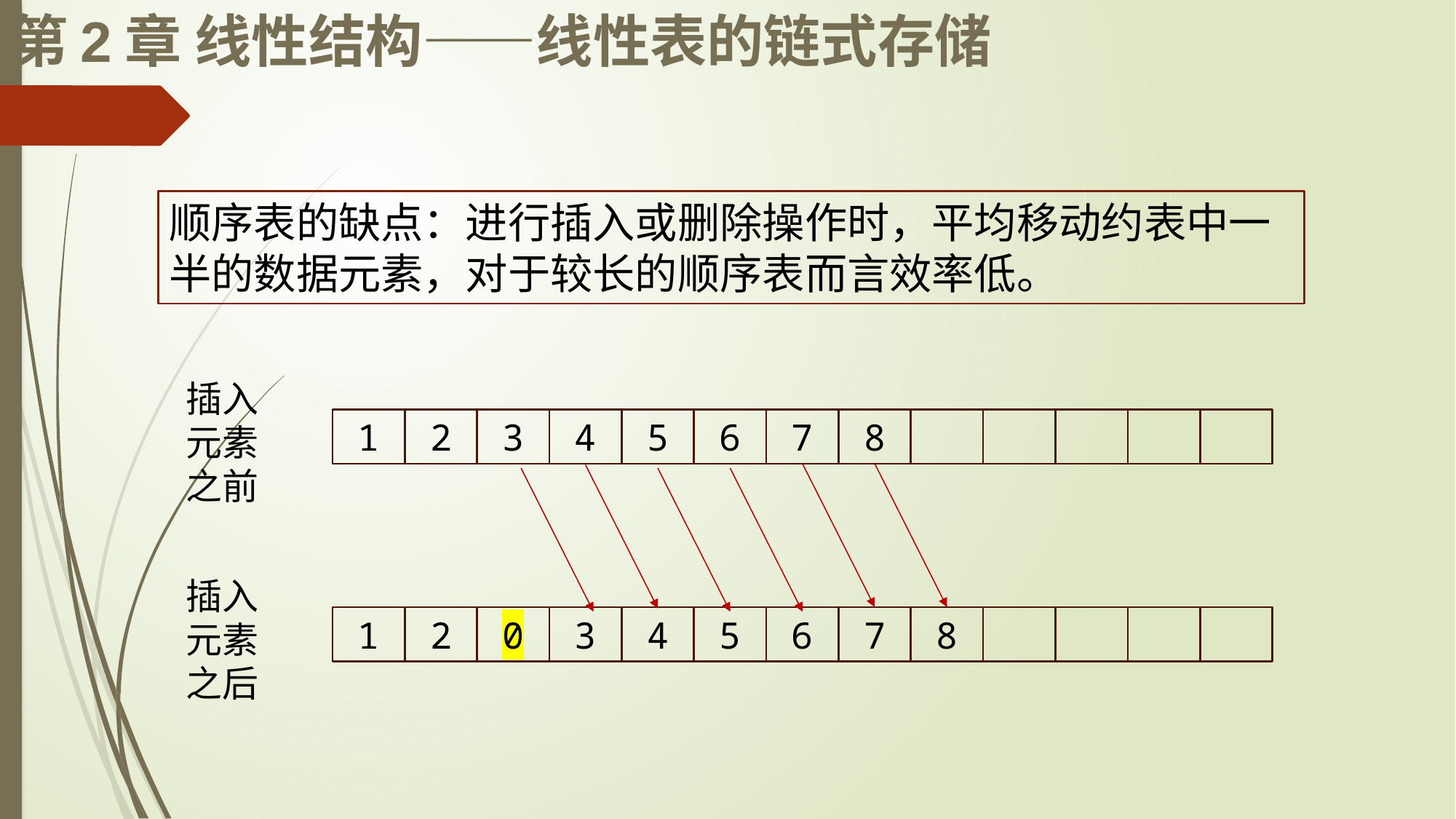

# 第2章 线性结构——线性表的链式存储
顺序表的缺点：进行插入或删除操作时，平均移动约表中一半的数据元素，对于较长的顺序表而言效率低。
插入元素之前
1
2
3
4
5
6
7
8

插入元素之后
1
2
0
3
4
5
6
7
8